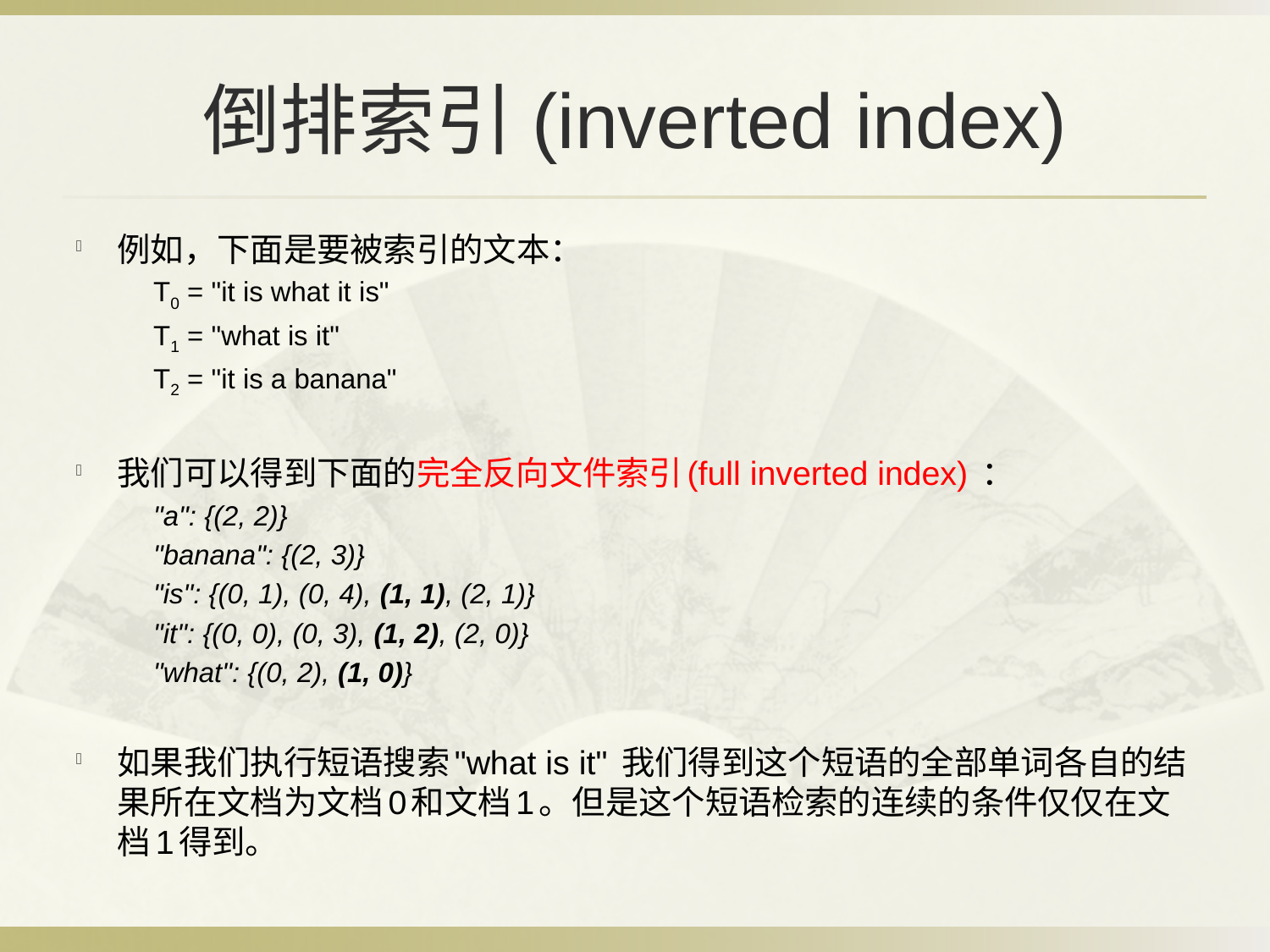

# 倒排索引(inverted index)
例如，下面是要被索引的文本：
	T0 = "it is what it is"
	T1 = "what is it"
	T2 = "it is a banana"

我们可以得到下面的完全反向文件索引(full inverted index) ：
	"a": {(2, 2)}
	"banana": {(2, 3)}
	"is": {(0, 1), (0, 4), (1, 1), (2, 1)}
	"it": {(0, 0), (0, 3), (1, 2), (2, 0)}
	"what": {(0, 2), (1, 0)}

如果我们执行短语搜索"what is it" 我们得到这个短语的全部单词各自的结果所在文档为文档0和文档1。但是这个短语检索的连续的条件仅仅在文档1得到。